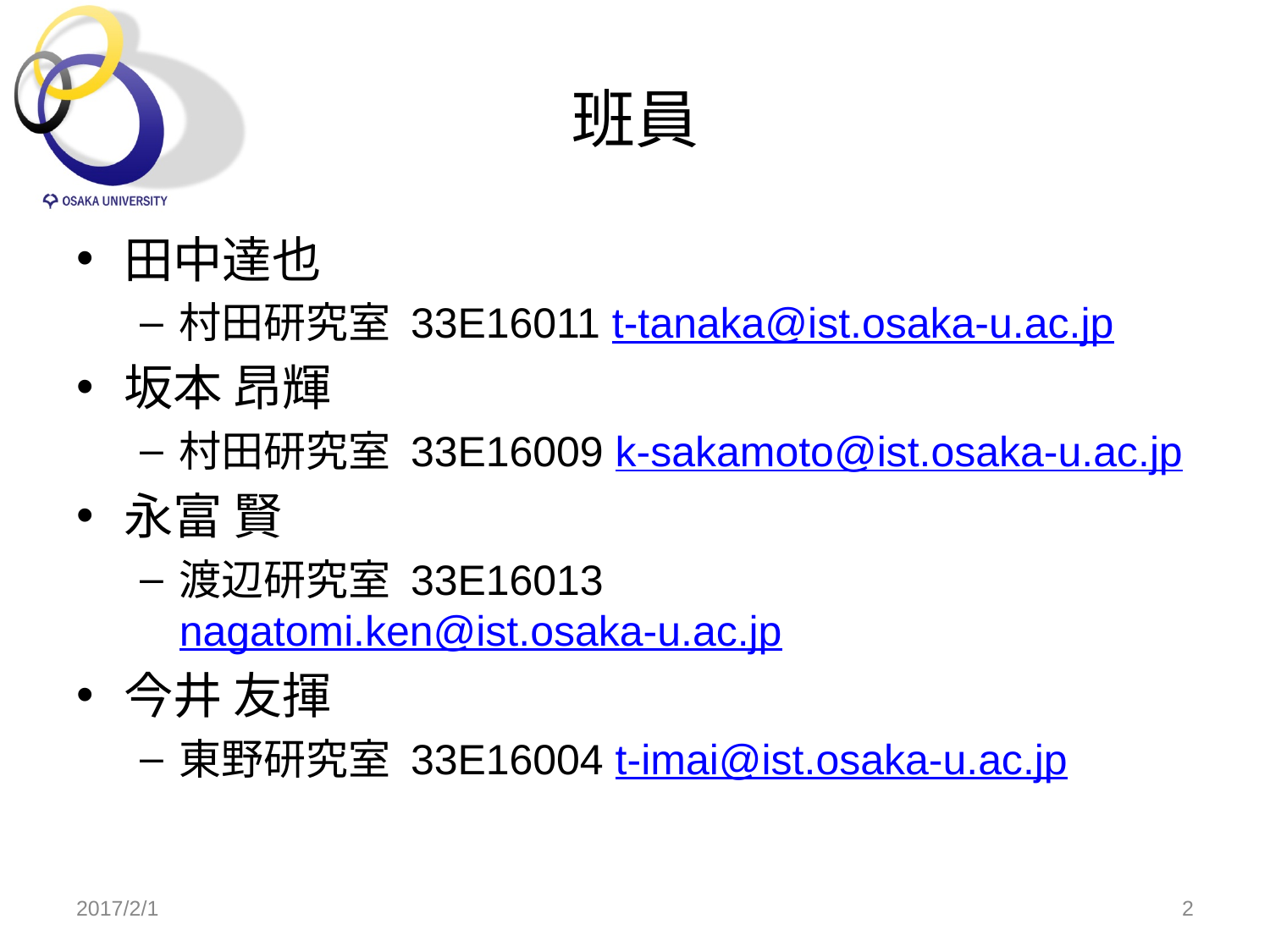

# 班員
田中達也
村田研究室 33E16011 t-tanaka@ist.osaka-u.ac.jp
坂本 昂輝
村田研究室 33E16009 k-sakamoto@ist.osaka-u.ac.jp
永富 賢
渡辺研究室 33E16013 nagatomi.ken@ist.osaka-u.ac.jp
今井 友揮
東野研究室 33E16004 t-imai@ist.osaka-u.ac.jp

2017/2/1
2